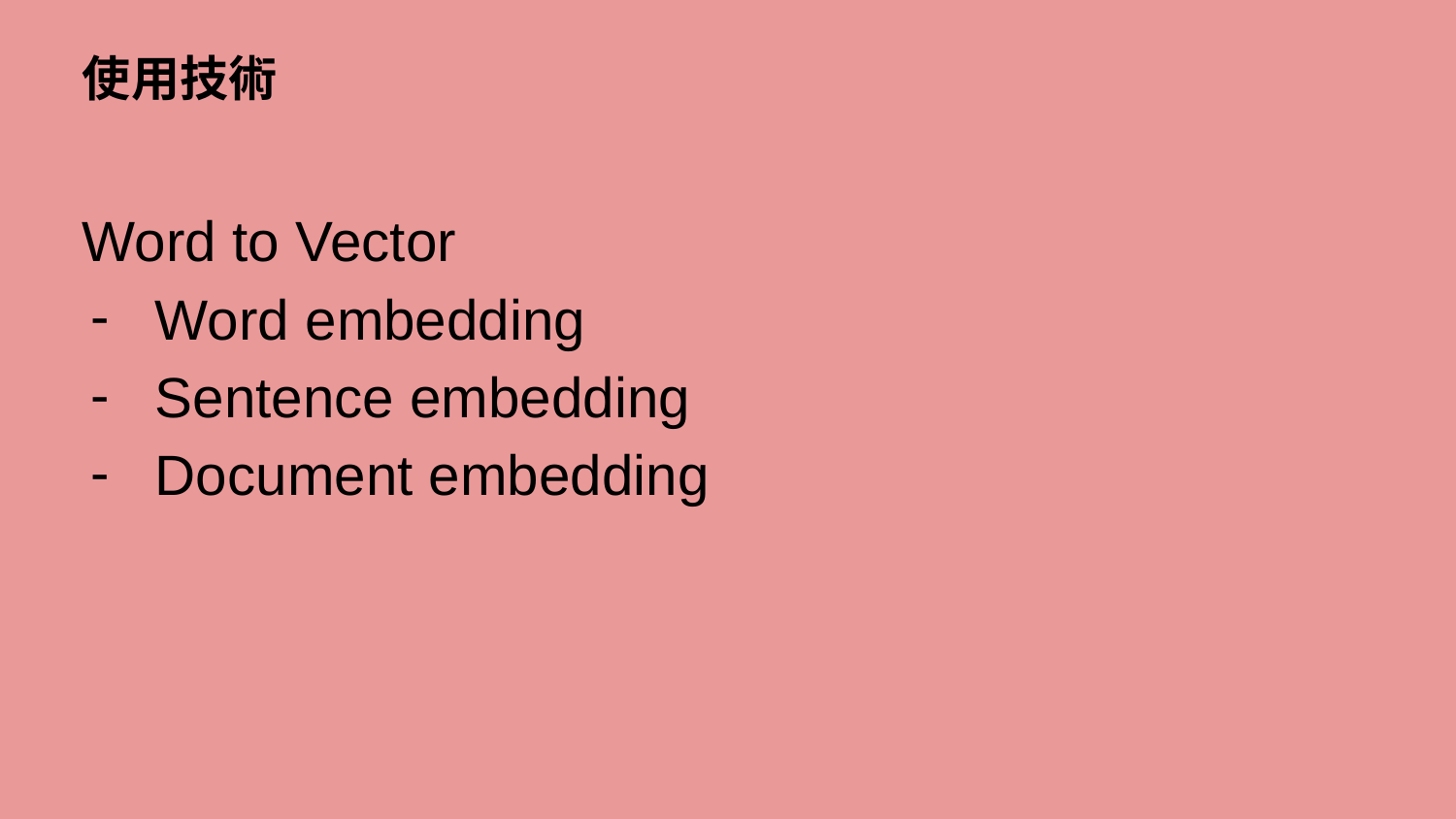

使用技術
Word to Vector
Word embedding
Sentence embedding
Document embedding